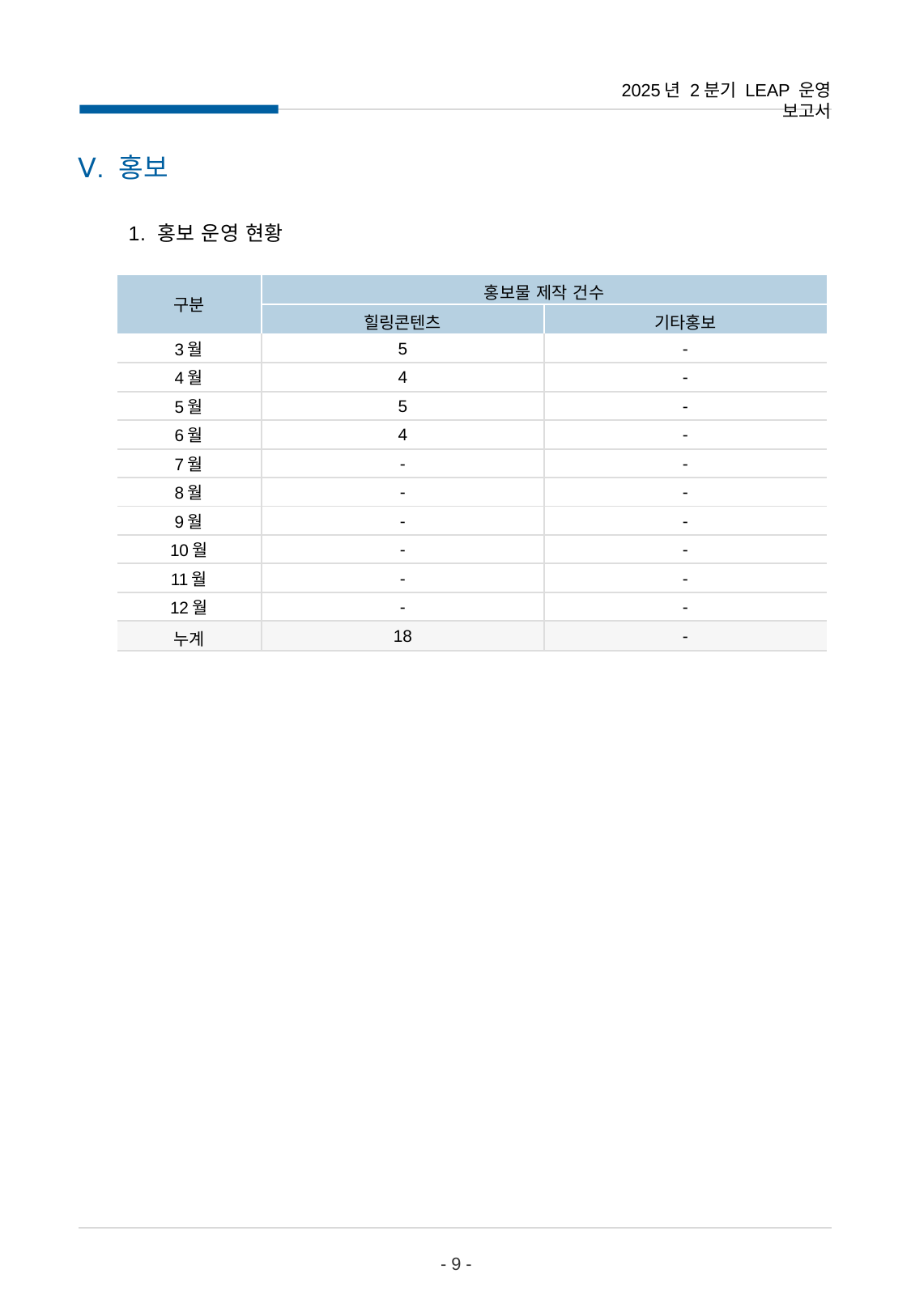

2025년 2분기 LEAP 운영 보고서

Ⅴ. 홍보
 1. 홍보 운영 현황
| 구분 | 홍보물 제작 건수 |  |
| --- | --- | --- |
|  | 힐링콘텐츠 | 기타홍보 |
| 3월 | 5 | - |
| 4월 | 4 | - |
| 5월 | 5 | - |
| 6월 | 4 | - |
| 7월 | - | - |
| 8월 | - | - |
| 9월 | - | - |
| 10월 | - | - |
| 11월 | - | - |
| 12월 | - | - |
| 누계 | 18 | - |

- 9 -